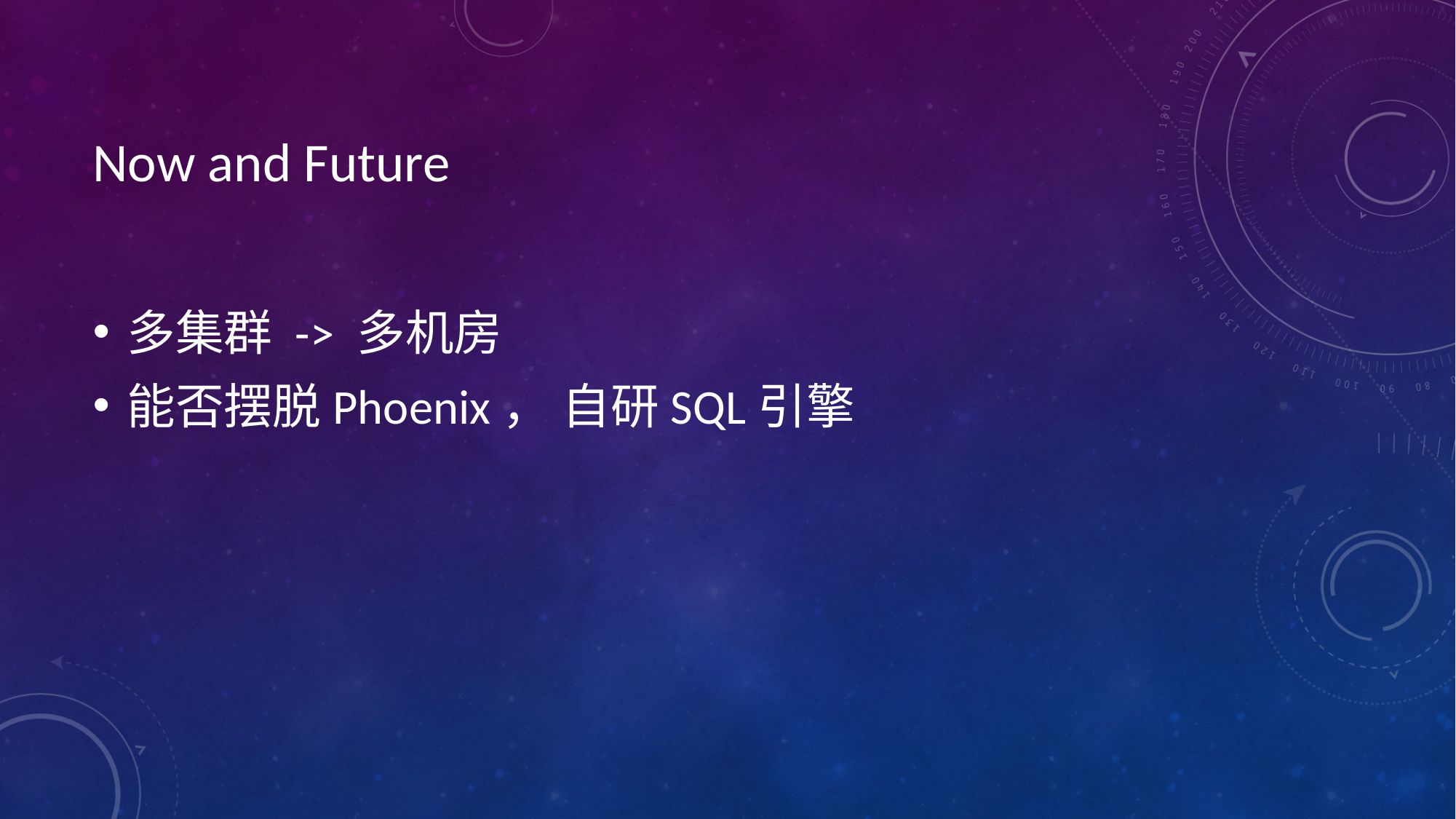

# Now and Future
多集群 -> 多机房
能否摆脱Phoenix， 自研SQL引擎